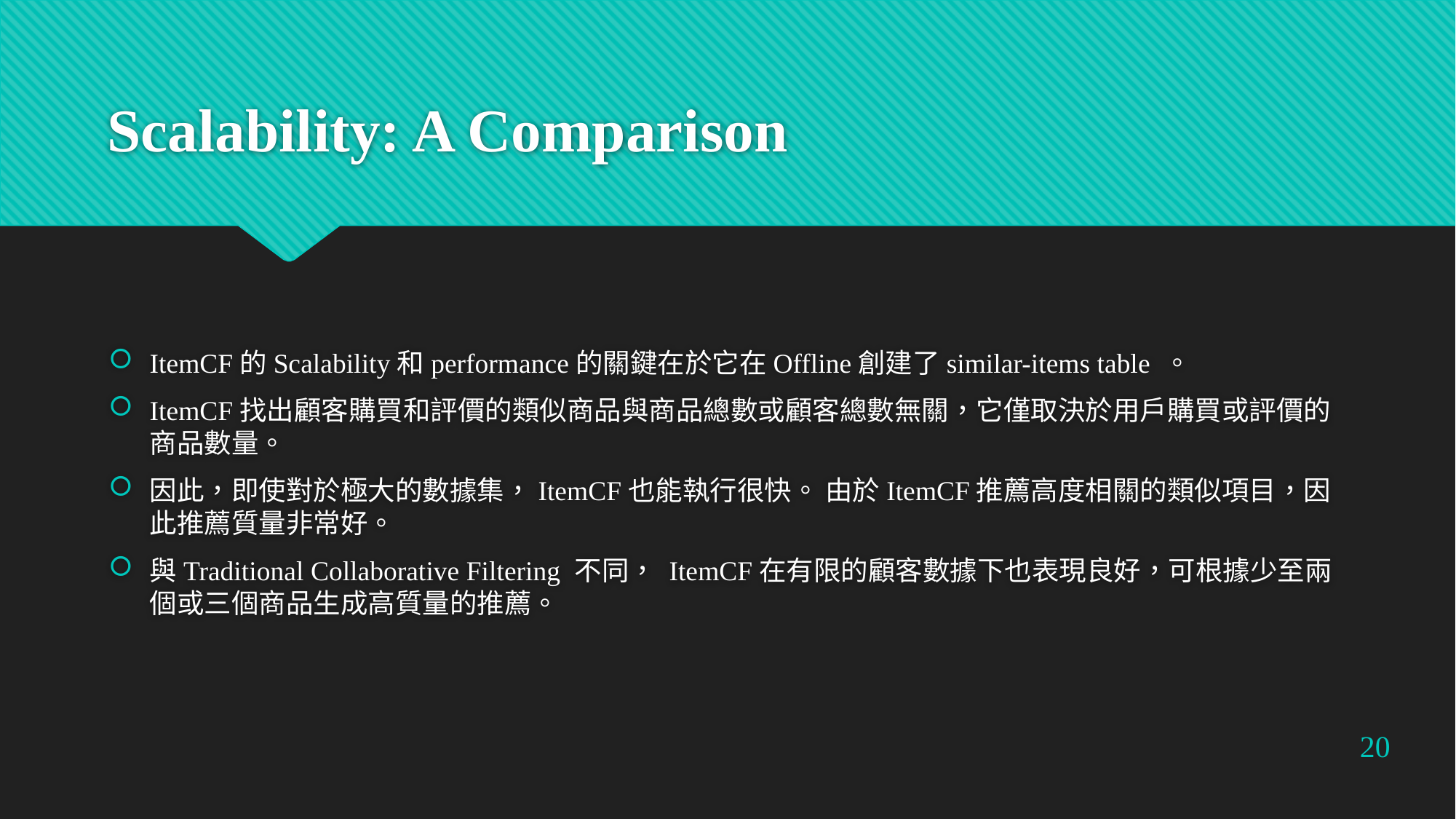

# Scalability: A Comparison
ItemCF的Scalability和performance的關鍵在於它在Offline創建了similar-items table 。
ItemCF找出顧客購買和評價的類似商品與商品總數或顧客總數無關，它僅取決於用戶購買或評價的商品數量。
因此，即使對於極大的數據集，ItemCF也能執行很快。 由於ItemCF推薦高度相關的類似項目，因此推薦質量非常好。
與Traditional Collaborative Filtering 不同， ItemCF在有限的顧客數據下也表現良好，可根據少至兩個或三個商品生成高質量的推薦。
20